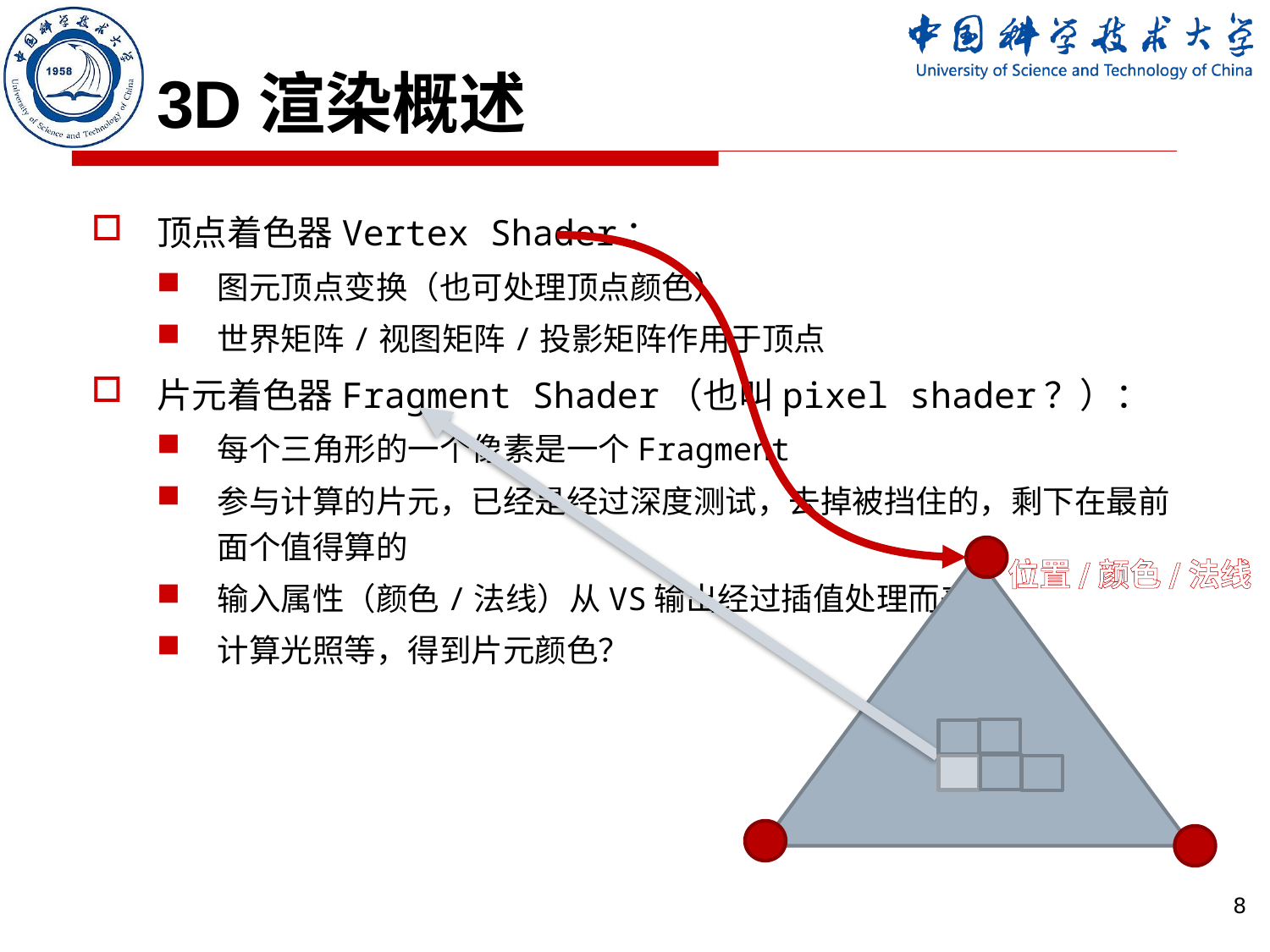

# 3D渲染概述
顶点着色器Vertex Shader：
图元顶点变换（也可处理顶点颜色）
世界矩阵/视图矩阵/投影矩阵作用于顶点
片元着色器Fragment Shader（也叫pixel shader？）：
每个三角形的一个像素是一个Fragment
参与计算的片元，已经是经过深度测试，去掉被挡住的，剩下在最前面个值得算的
输入属性（颜色/法线）从VS输出经过插值处理而来
计算光照等，得到片元颜色？

位置/颜色/法线

8